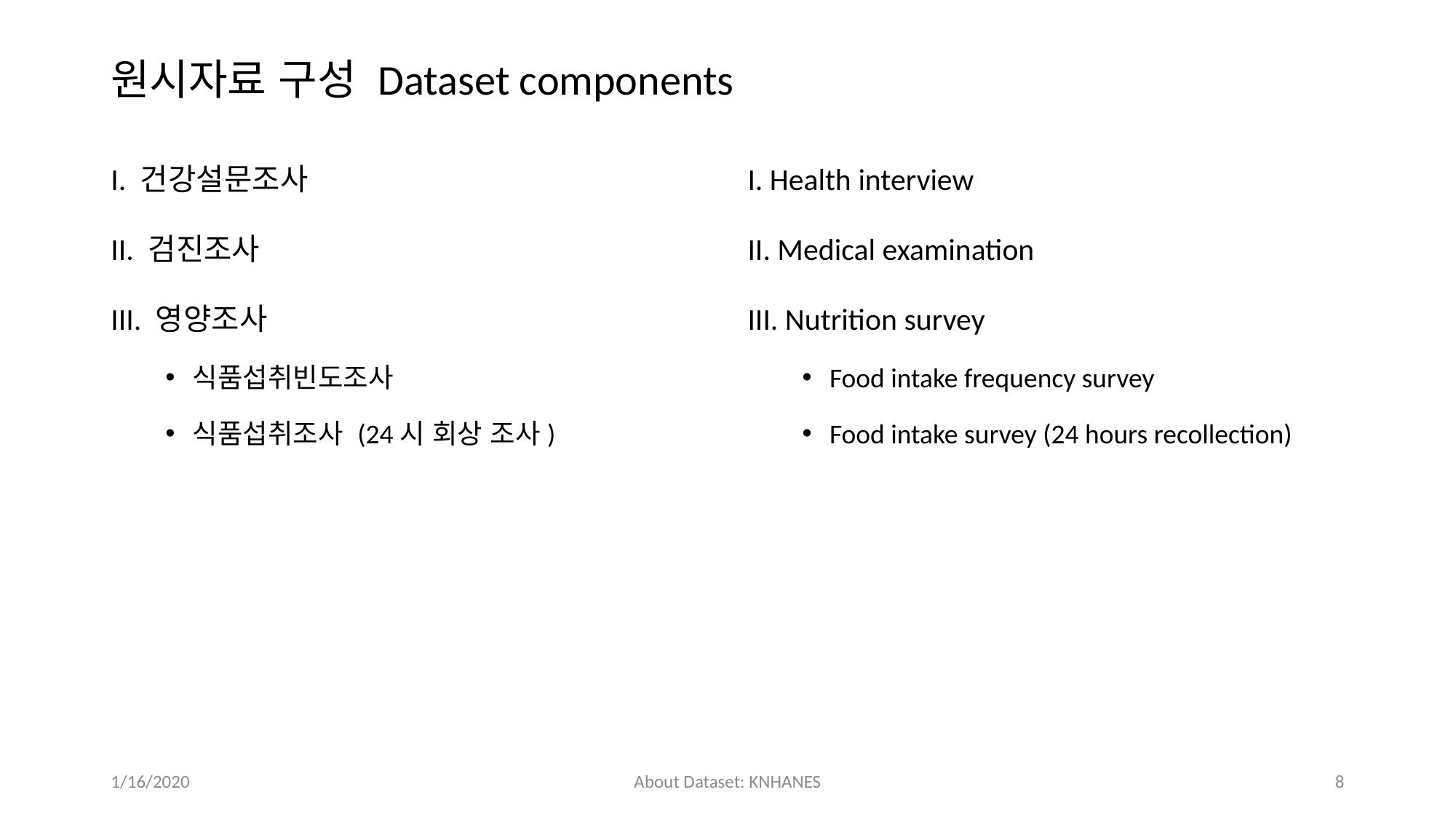

# 원시자료 구성 Dataset components
I. 건강설문조사
II. 검진조사
III. 영양조사
식품섭취빈도조사
식품섭취조사 (24시 회상 조사)
I. Health interview
II. Medical examination
III. Nutrition survey
Food intake frequency survey
Food intake survey (24 hours recollection)
1/16/2020
About Dataset: KNHANES
8